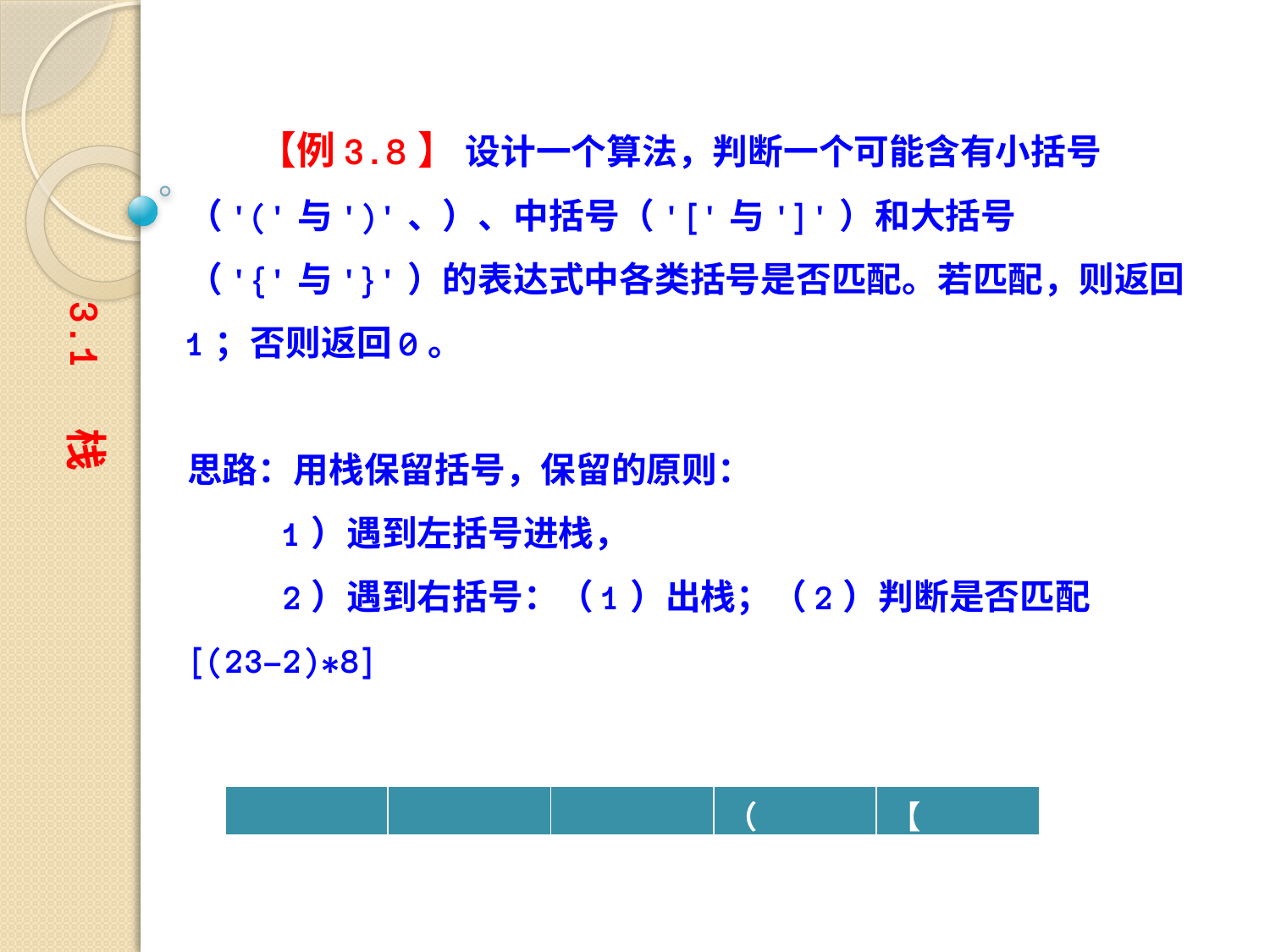

【例3.8】 设计一个算法，判断一个可能含有小括号（'('与')'、）、中括号（'['与']'）和大括号（'{'与'}'）的表达式中各类括号是否匹配。若匹配，则返回1；否则返回0。

思路：用栈保留括号，保留的原则：
     1）遇到左括号进栈，
     2）遇到右括号：（1）出栈；（2）判断是否匹配
[(23-2)*8]

3.1  栈
|  |  |  | （ | 【 |
| --- | --- | --- | --- | --- |